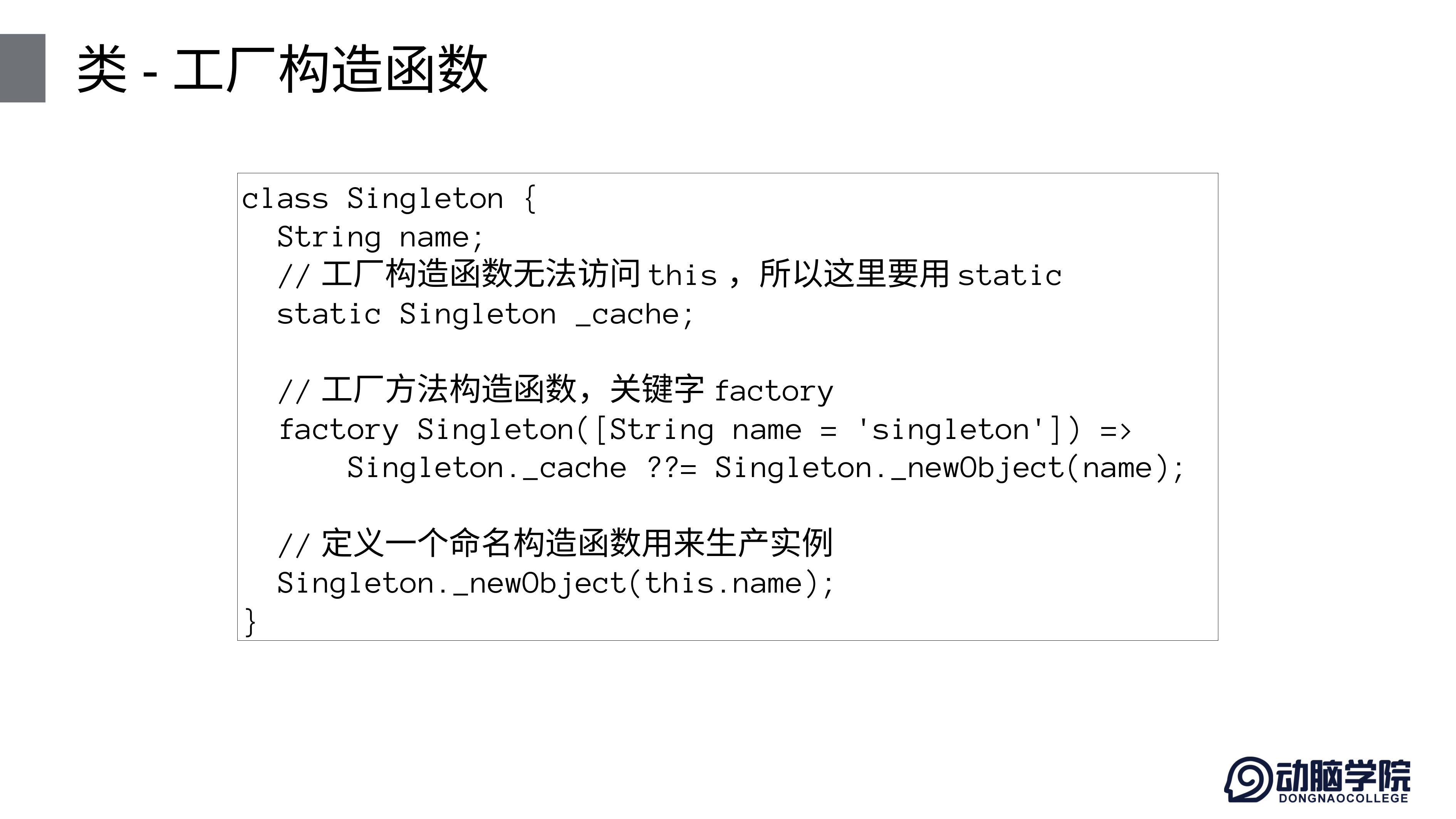

# 类-工厂构造函数
class Singleton {
  String name;
  //工厂构造函数无法访问this，所以这里要用static
  static Singleton _cache;

  //工厂方法构造函数，关键字factory
  factory Singleton([String name = 'singleton']) =>
      Singleton._cache ??= Singleton._newObject(name);

  //定义一个命名构造函数用来生产实例
  Singleton._newObject(this.name);
}